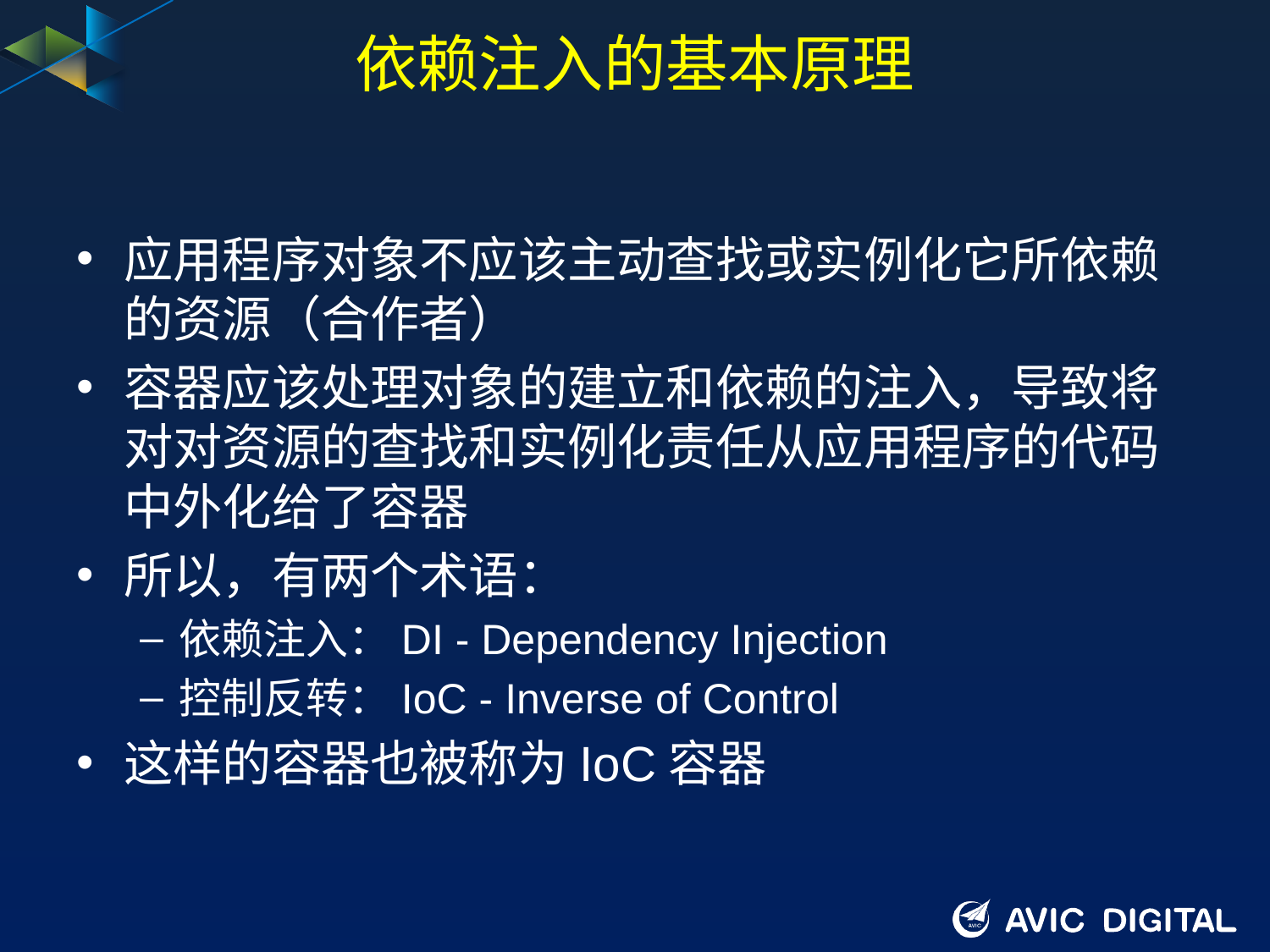

# 依赖注入的基本原理
应用程序对象不应该主动查找或实例化它所依赖的资源（合作者）
容器应该处理对象的建立和依赖的注入，导致将对对资源的查找和实例化责任从应用程序的代码中外化给了容器
所以，有两个术语：
依赖注入：DI - Dependency Injection
控制反转：IoC - Inverse of Control
这样的容器也被称为IoC容器